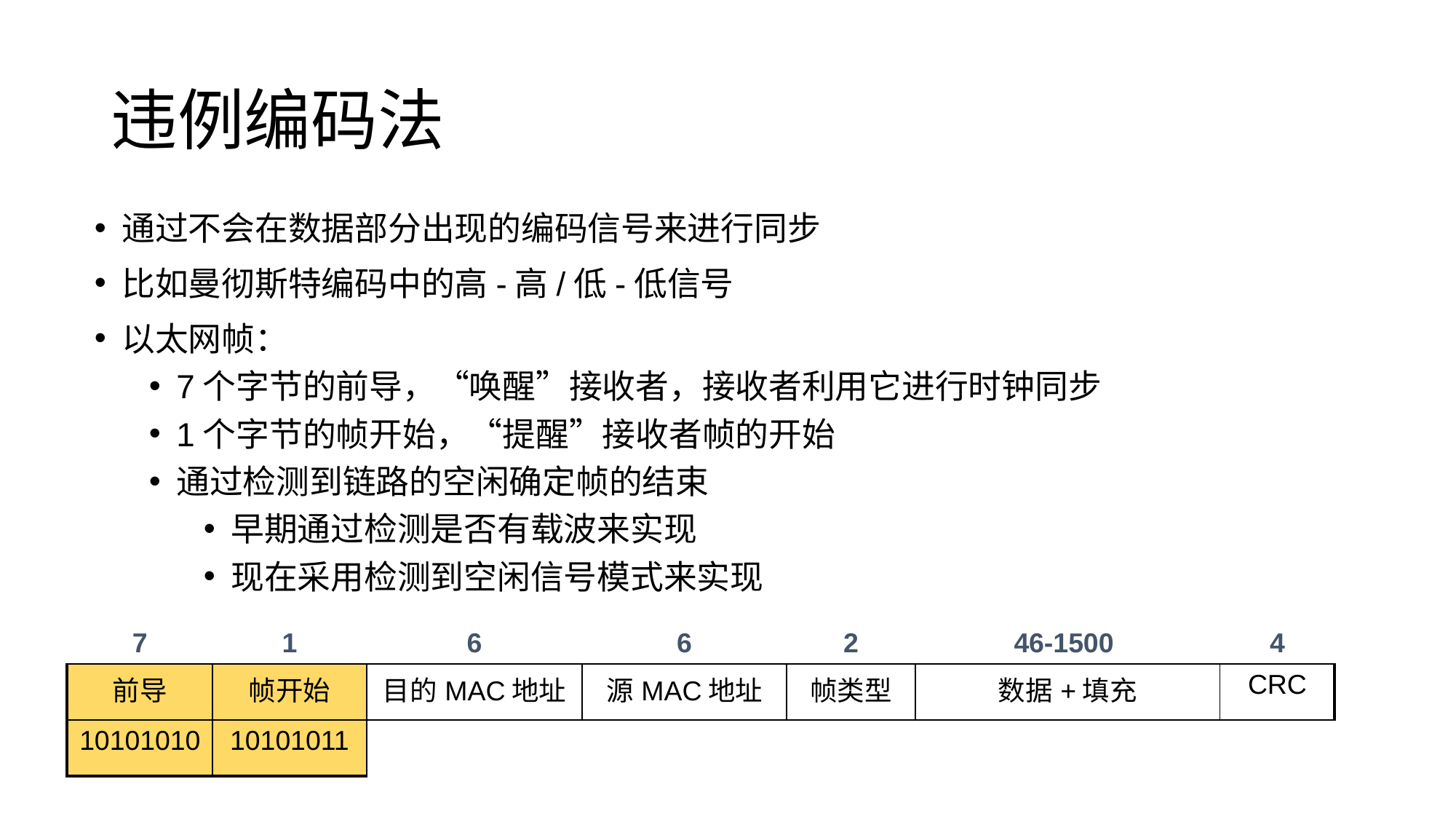

# 违例编码法
通过不会在数据部分出现的编码信号来进行同步
比如曼彻斯特编码中的高-高/低-低信号
以太网帧：
7个字节的前导，“唤醒”接收者，接收者利用它进行时钟同步
1个字节的帧开始，“提醒”接收者帧的开始
通过检测到链路的空闲确定帧的结束
早期通过检测是否有载波来实现
现在采用检测到空闲信号模式来实现

| 7 | 1 | 6 | 6 | 2 | 46-1500 | 4 |
| --- | --- | --- | --- | --- | --- | --- |
| 前导 | 帧开始 | 目的MAC地址 | 源MAC地址 | 帧类型 | 数据+填充 | CRC |
| 10101010 | 10101011 |  |  |  |  |  |